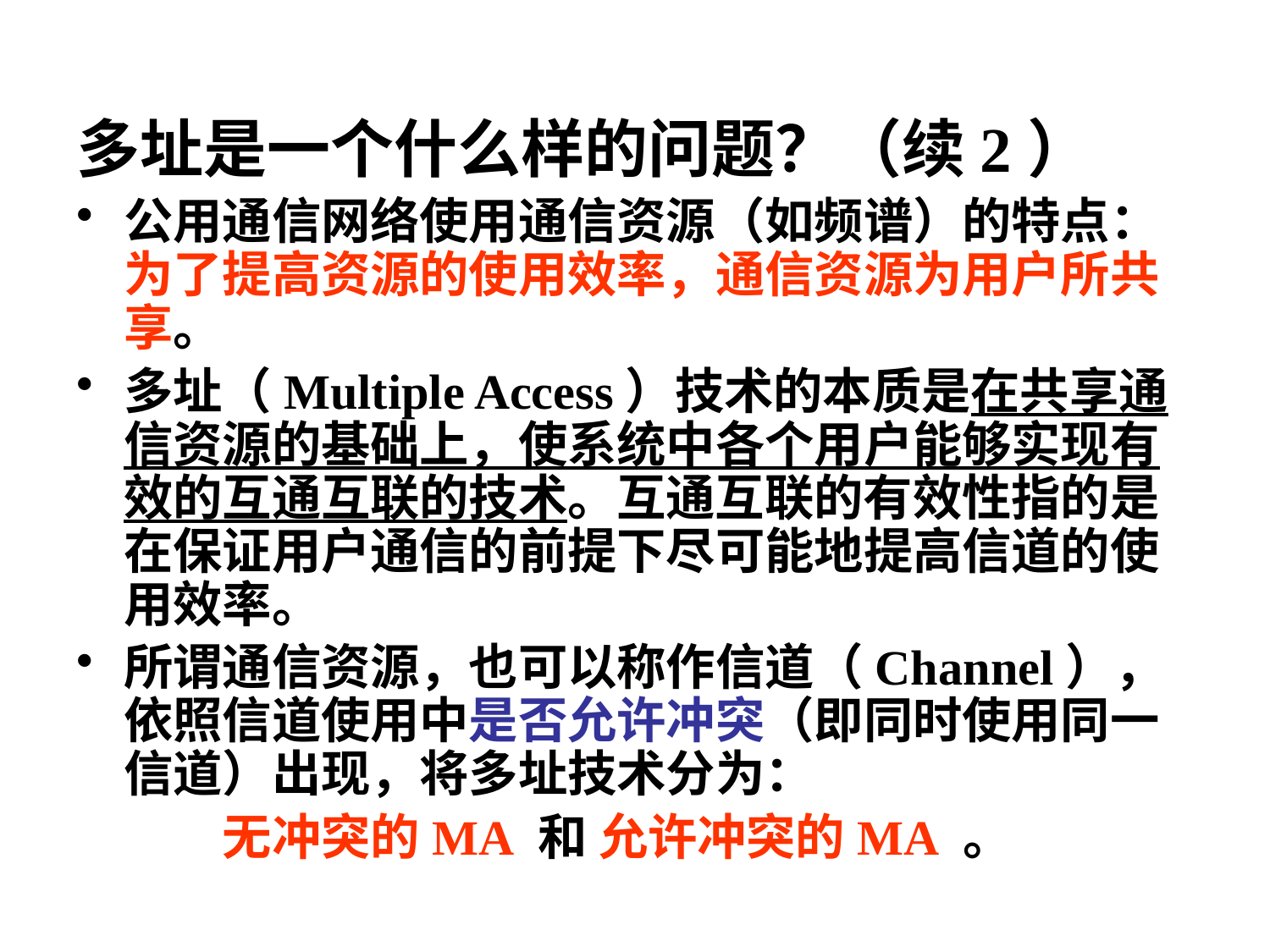

# 多址是一个什么样的问题？（续2）
公用通信网络使用通信资源（如频谱）的特点：为了提高资源的使用效率，通信资源为用户所共享。
多址（Multiple Access）技术的本质是在共享通信资源的基础上，使系统中各个用户能够实现有效的互通互联的技术。互通互联的有效性指的是在保证用户通信的前提下尽可能地提高信道的使用效率。
所谓通信资源，也可以称作信道（Channel），依照信道使用中是否允许冲突（即同时使用同一信道）出现，将多址技术分为：
            无冲突的MA 和 允许冲突的MA 。